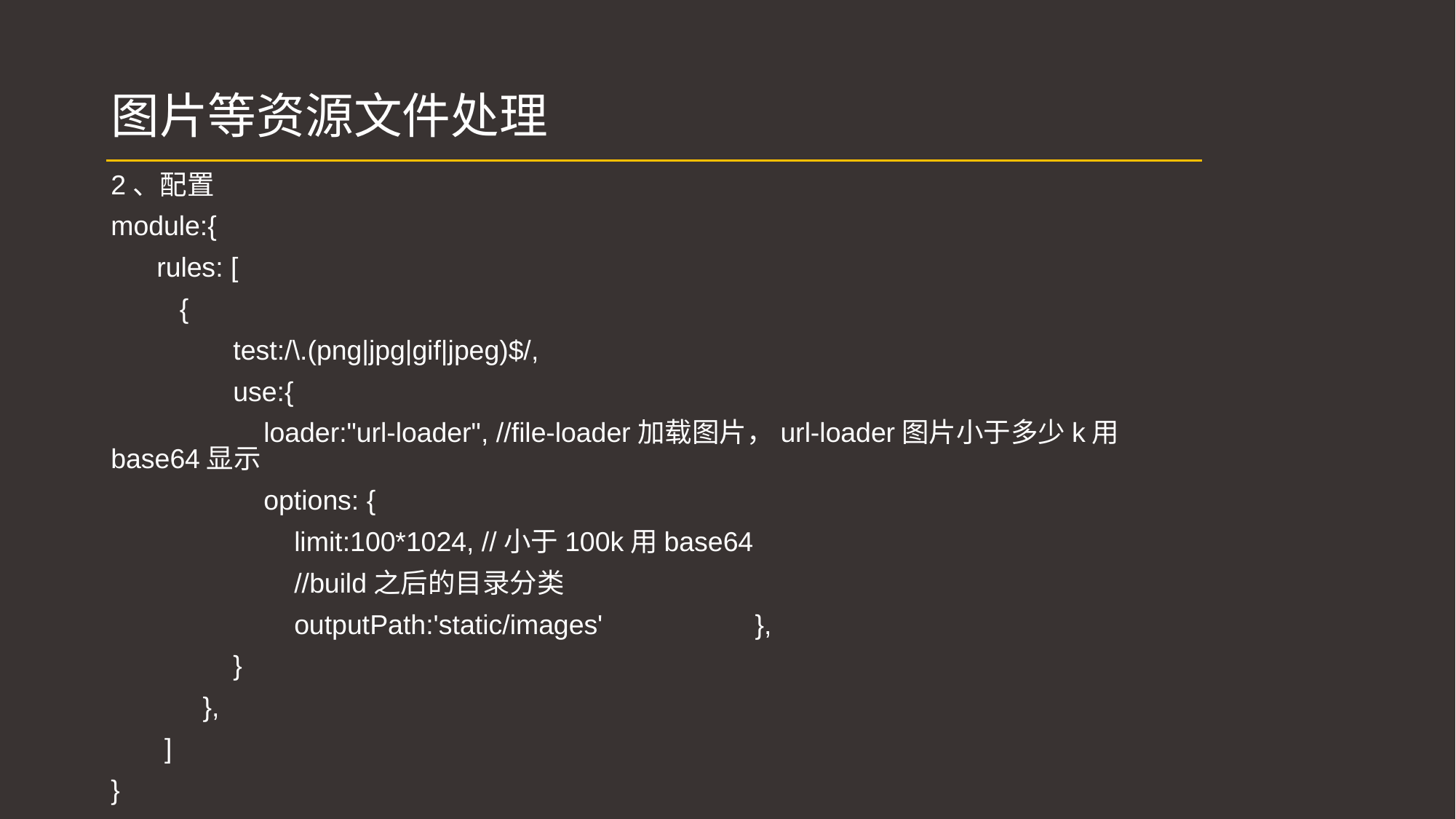

# 图片等资源文件处理
2、配置
module:{
      rules: [
         {
                test:/\.(png|jpg|gif|jpeg)$/,
                use:{
                    loader:"url-loader", //file-loader加载图片，url-loader图片小于多少k用base64显示
                    options: {
                        limit:100*1024, //小于100k用base64
                        //build之后的目录分类
                        outputPath:'static/images'                    },
                }
            },
       ]
}